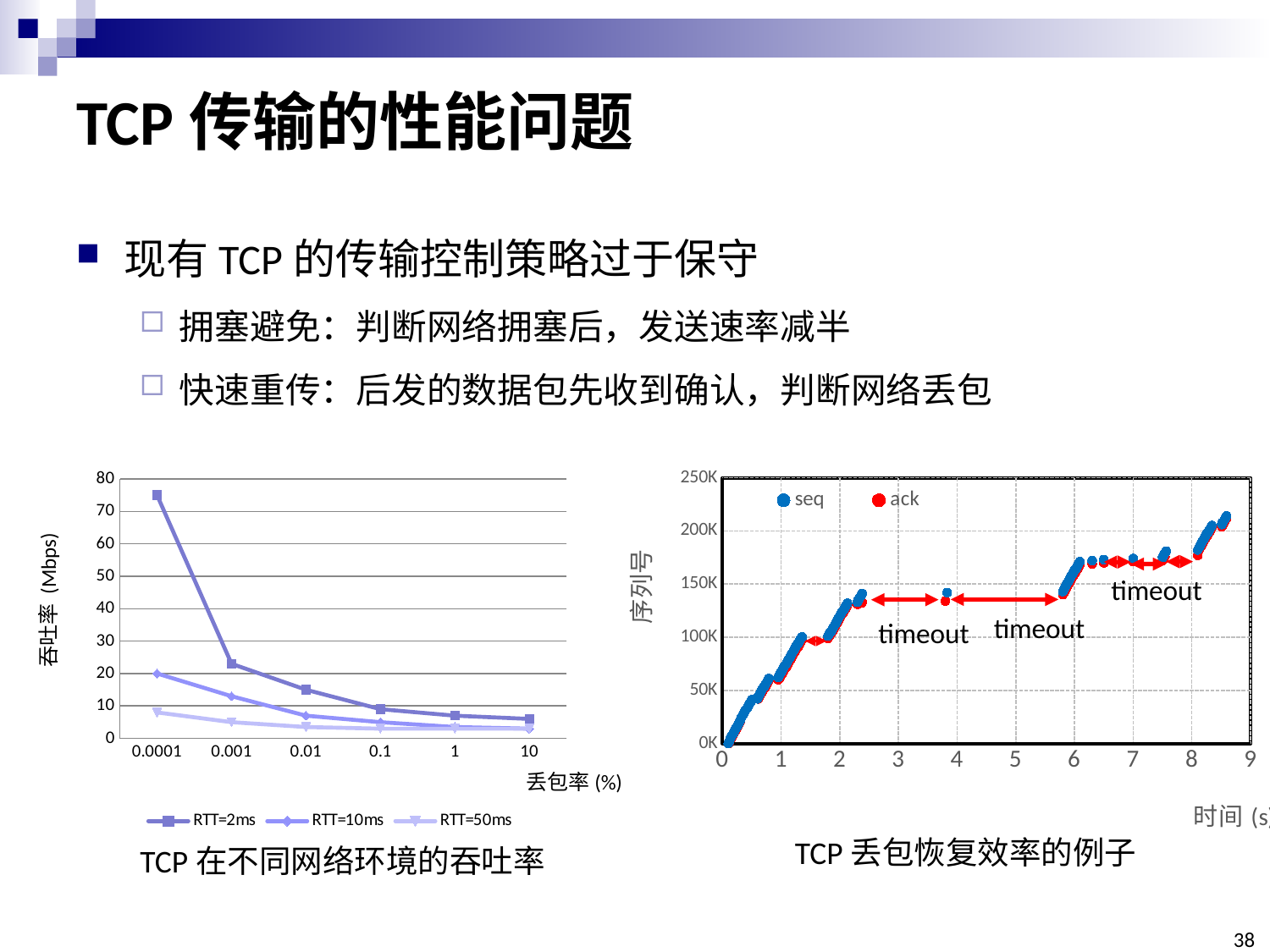

# TCP传输的性能问题
现有TCP的传输控制策略过于保守
拥塞避免：判断网络拥塞后，发送速率减半
快速重传：后发的数据包先收到确认，判断网络丢包

### Chart

| Category | seq | ack |
|---|---|---|
timeout
timeout
timeout

### Chart

| Category |  |  |  |
|---|---|---|---|
| 1E-4 | 75.0 | 20.0 | 8.0 |
| 1E-3 | 23.0 | 13.0 | 5.0 |
| 0.01 | 15.0 | 7.0 | 3.5 |
| 0.1 | 9.0 | 5.0 | 3.0 |
| 1 | 7.0 | 3.5 | 3.0 |
| 10 | 6.0 | 3.0 | 3.0 |
吞吐率 (Mbps)
丢包率(%)

TCP丢包恢复效率的例子
TCP在不同网络环境的吞吐率
38